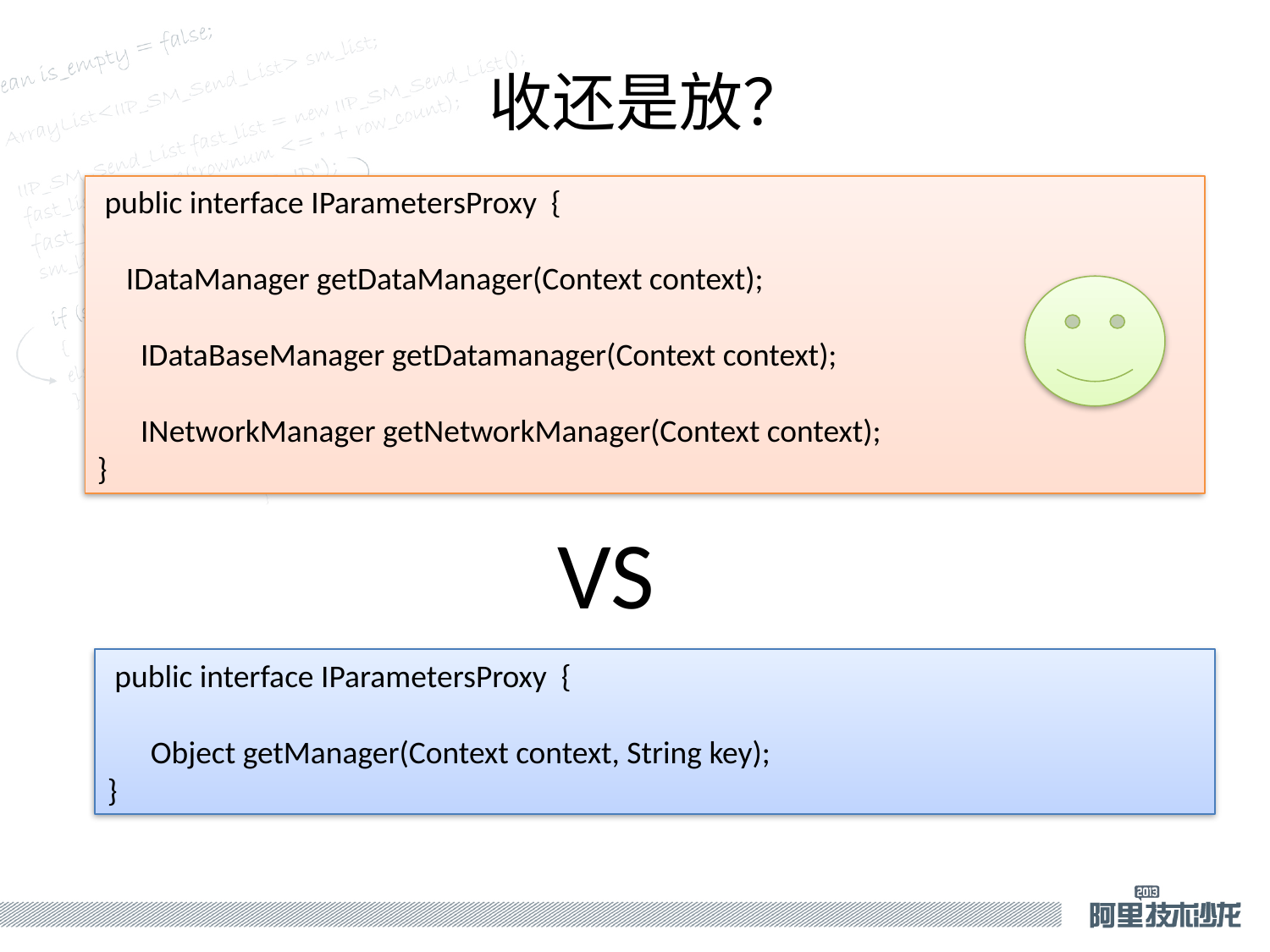

收还是放？
 public interface IParametersProxy  {

    IDataManager getDataManager(Context context);

      IDataBaseManager getDatamanager(Context context);

      INetworkManager getNetworkManager(Context context);
}

VS
 public interface IParametersProxy  {

      Object getManager(Context context, String key);
}